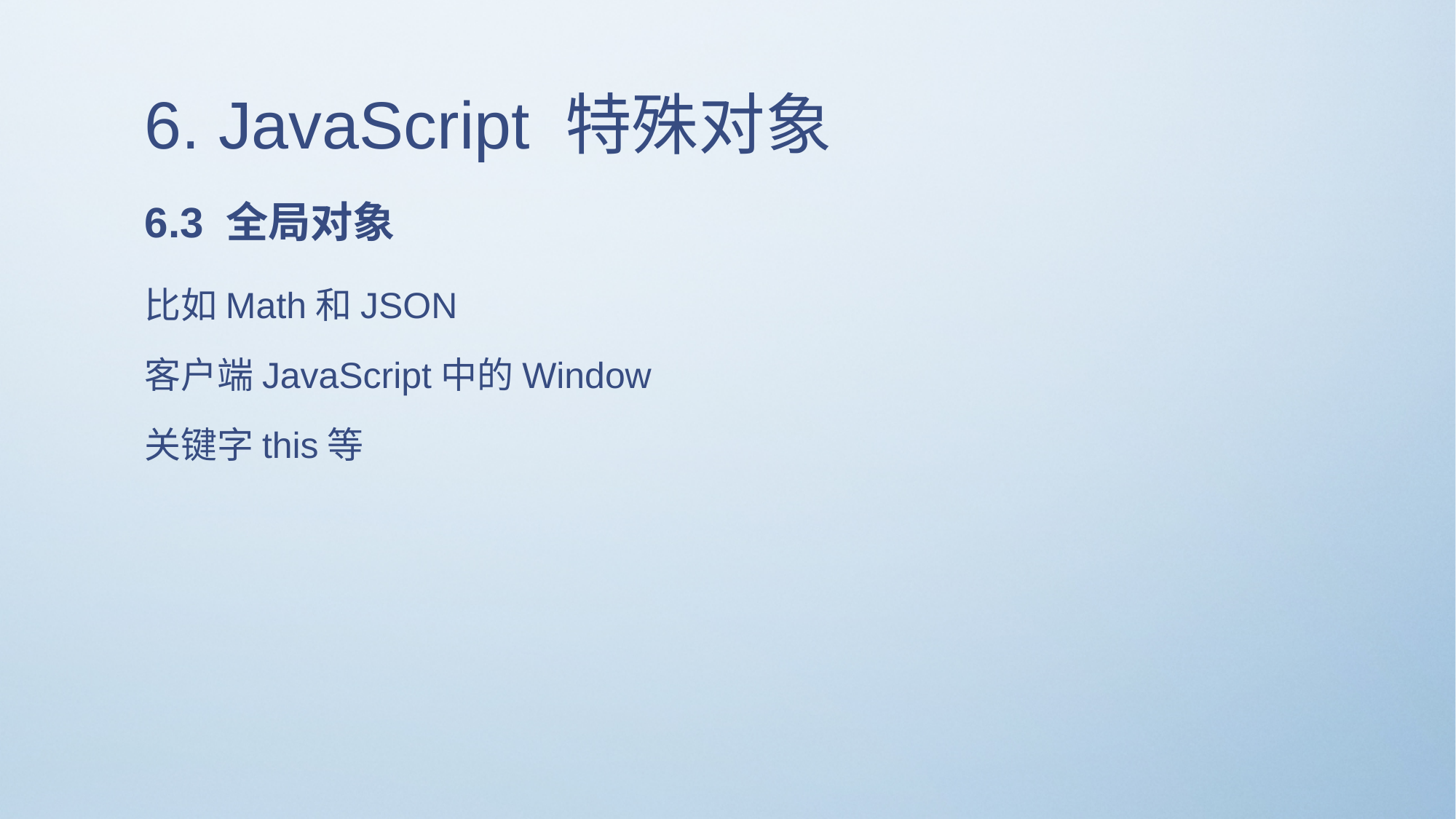

6. JavaScript 特殊对象
6.3 全局对象

比如Math和JSON
客户端JavaScript中的Window
关键字this等